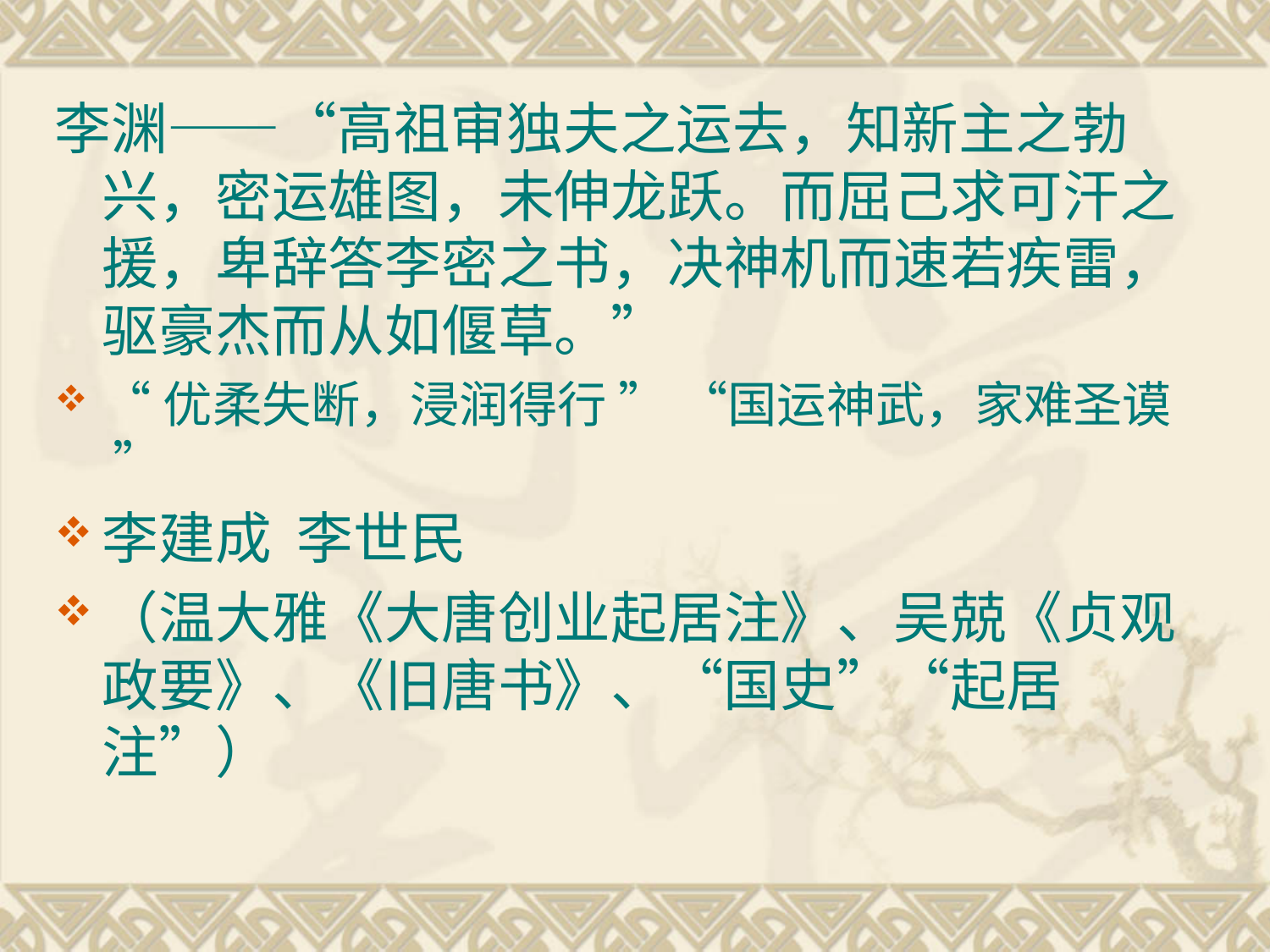

李渊——“高祖审独夫之运去，知新主之勃兴，密运雄图，未伸龙跃。而屈己求可汗之援，卑辞答李密之书，决神机而速若疾雷，驱豪杰而从如偃草。”
“优柔失断，浸润得行 ” “国运神武，家难圣谟 ”
李建成  李世民
（温大雅《大唐创业起居注》、吴兢《贞观政要》、《旧唐书》、“国史”“起居注”）